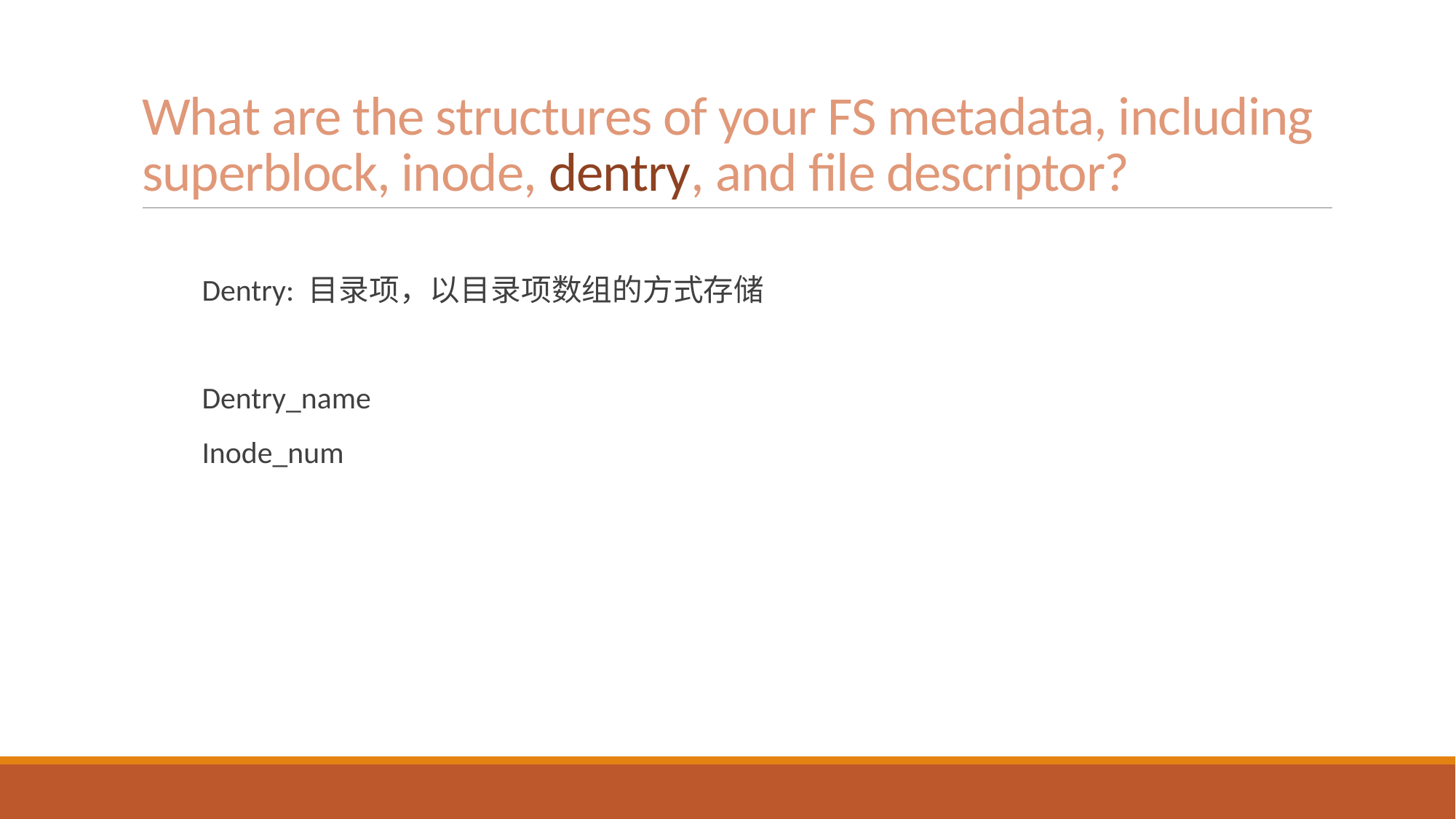

# What are the structures of your FS metadata, including superblock, inode, dentry, and file descriptor?
Dentry: 目录项，以目录项数组的方式存储

Dentry_name
Inode_num